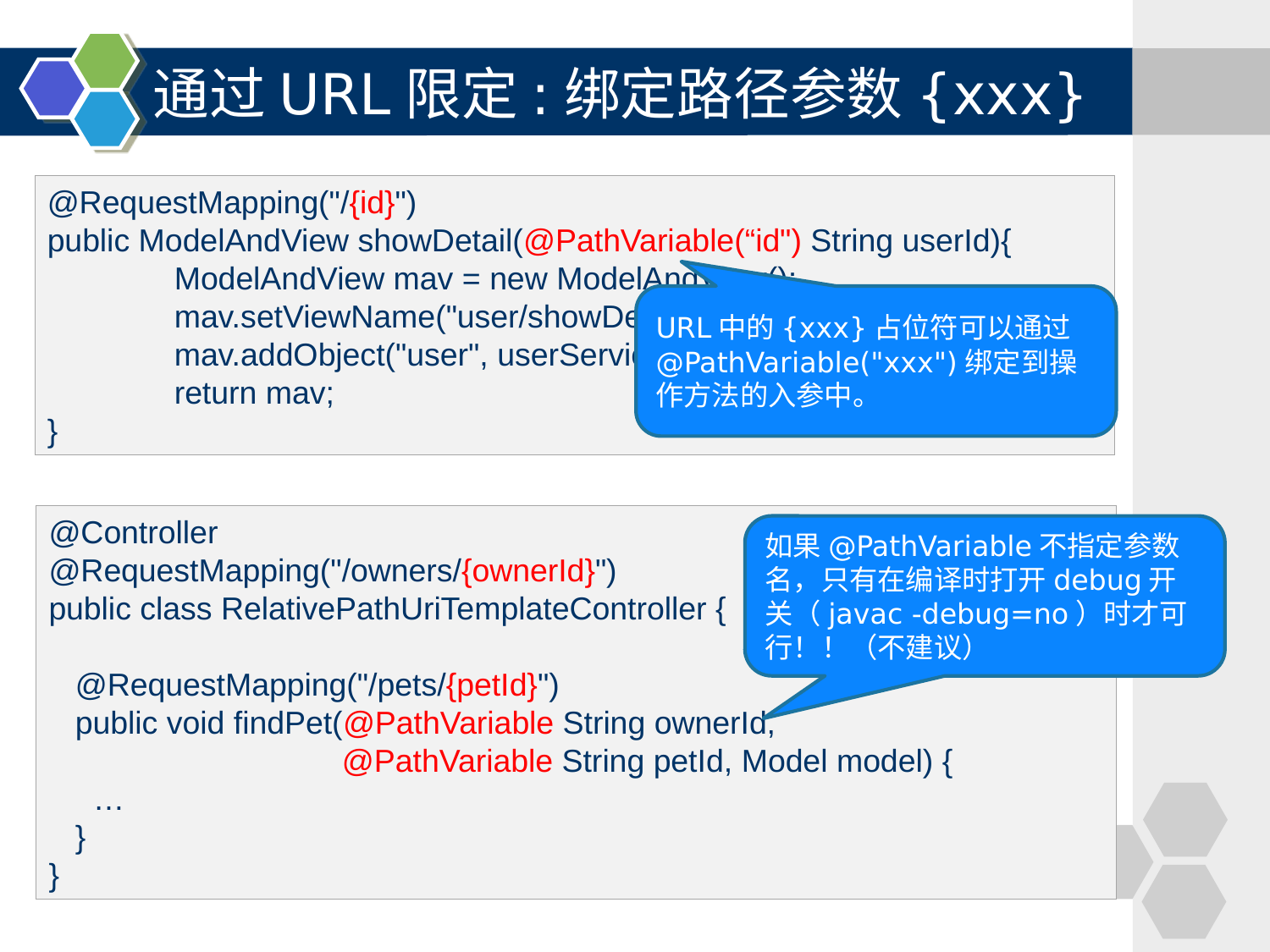

# 通过URL限定:绑定路径参数{xxx}
@RequestMapping("/{id}")
public ModelAndView showDetail(@PathVariable(“id") String userId){
	ModelAndView mav = new ModelAndView();
	mav.setViewName("user/showDetail");
	mav.addObject("user", userService.getUserById(userId));
	return mav;
}
URL中的{xxx}占位符可以通过@PathVariable("xxx")绑定到操作方法的入参中。
@Controller
@RequestMapping("/owners/{ownerId}")
public class RelativePathUriTemplateController {

   @RequestMapping("/pets/{petId}")
   public void findPet(@PathVariable String ownerId,
                                 @PathVariable String petId, Model model) {
     …
   }
}
如果@PathVariable不指定参数名，只有在编译时打开debug开关（javac -debug=no）时才可行！！（不建议）